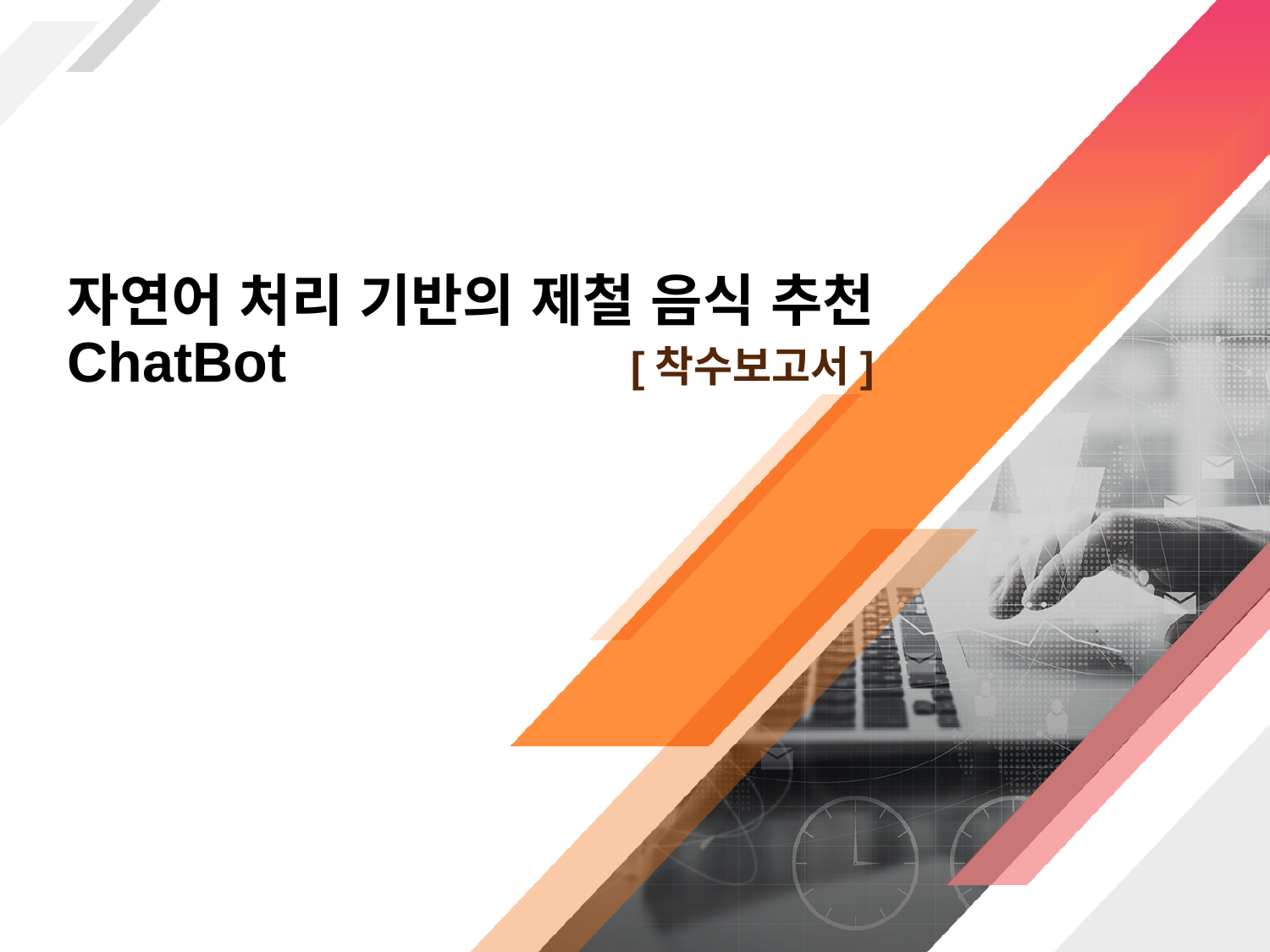

자연어 처리 기반의 제철 음식 추천 ChatBot                             [착수보고서]